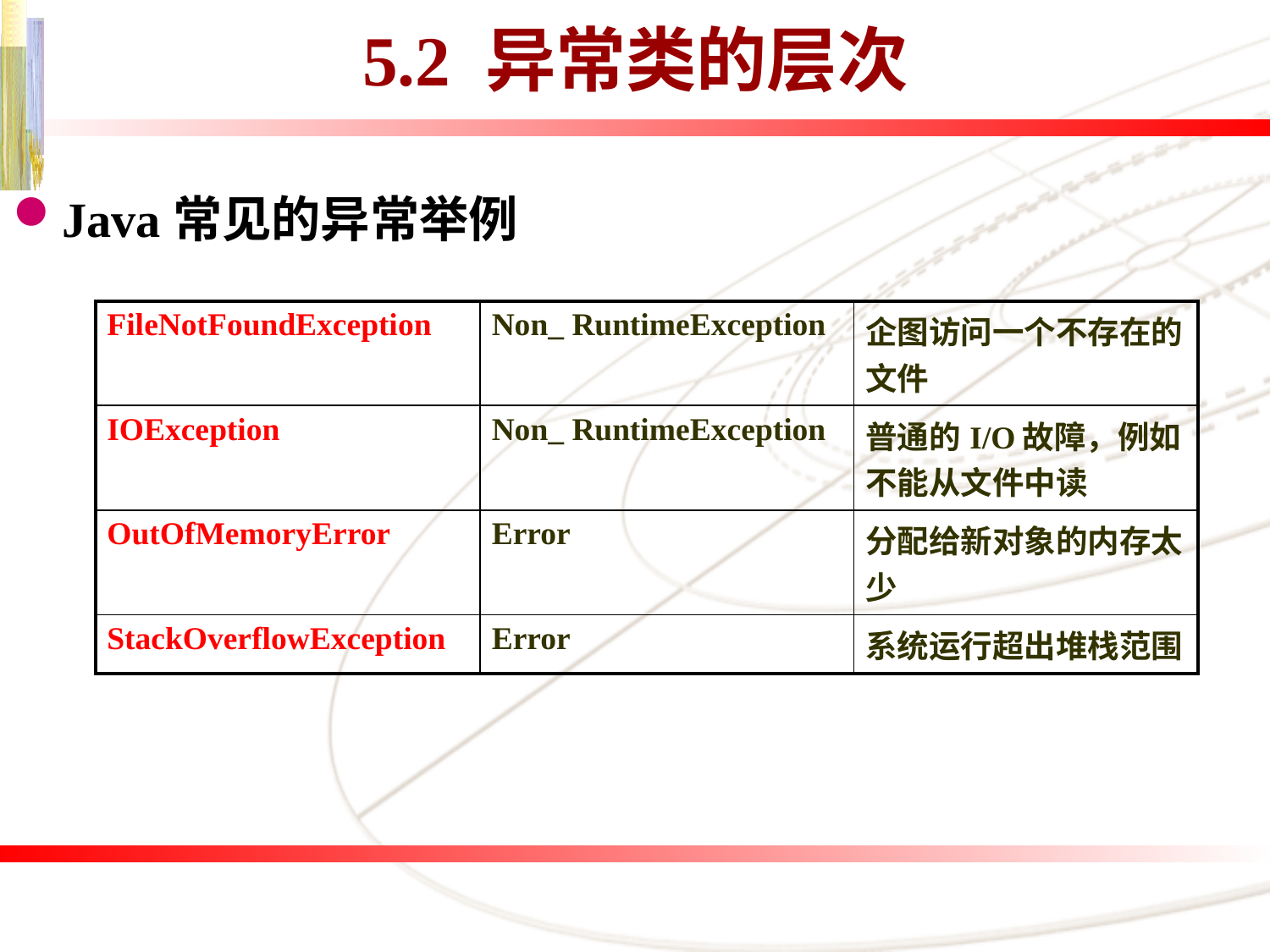

# 5.2 异常类的层次
Java常见的异常举例
| FileNotFoundException | Non\_ RuntimeException | 企图访问一个不存在的文件 |
| --- | --- | --- |
| IOException | Non\_ RuntimeException | 普通的I/O故障，例如不能从文件中读 |
| OutOfMemoryError | Error | 分配给新对象的内存太少 |
| StackOverflowException | Error | 系统运行超出堆栈范围 |